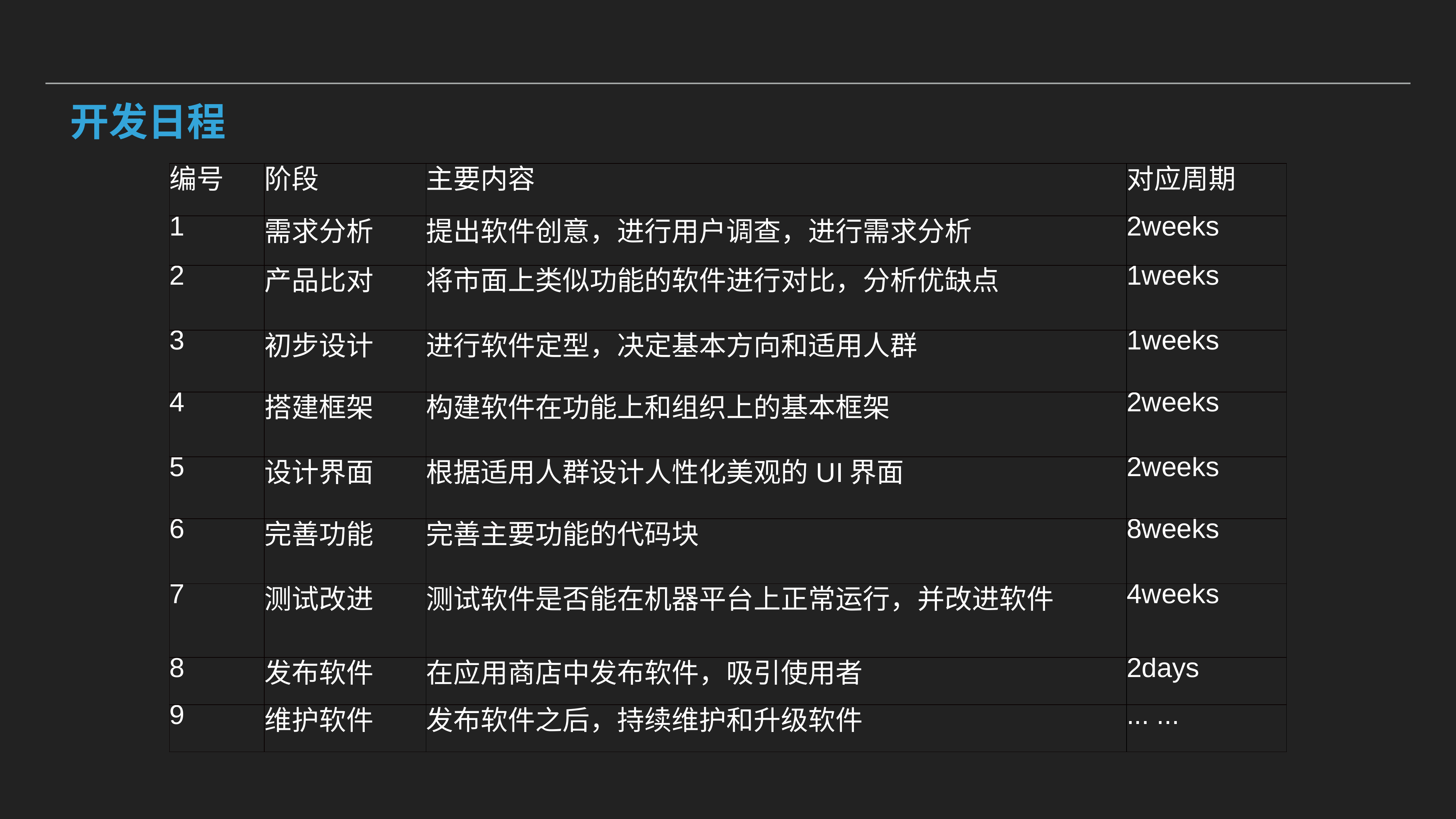

# 开发日程
| 编号 | 阶段 | 主要内容 | 对应周期 |
| --- | --- | --- | --- |
| 1 | 需求分析 | 提出软件创意，进行用户调查，进行需求分析 | 2weeks |
| 2 | 产品比对 | 将市面上类似功能的软件进行对比，分析优缺点 | 1weeks |
| 3 | 初步设计 | 进行软件定型，决定基本方向和适用人群 | 1weeks |
| 4 | 搭建框架 | 构建软件在功能上和组织上的基本框架 | 2weeks |
| 5 | 设计界面 | 根据适用人群设计人性化美观的UI界面 | 2weeks |
| 6 | 完善功能 | 完善主要功能的代码块 | 8weeks |
| 7 | 测试改进 | 测试软件是否能在机器平台上正常运行，并改进软件 | 4weeks |
| 8 | 发布软件 | 在应用商店中发布软件，吸引使用者 | 2days |
| 9 | 维护软件 | 发布软件之后，持续维护和升级软件 | ... ... |